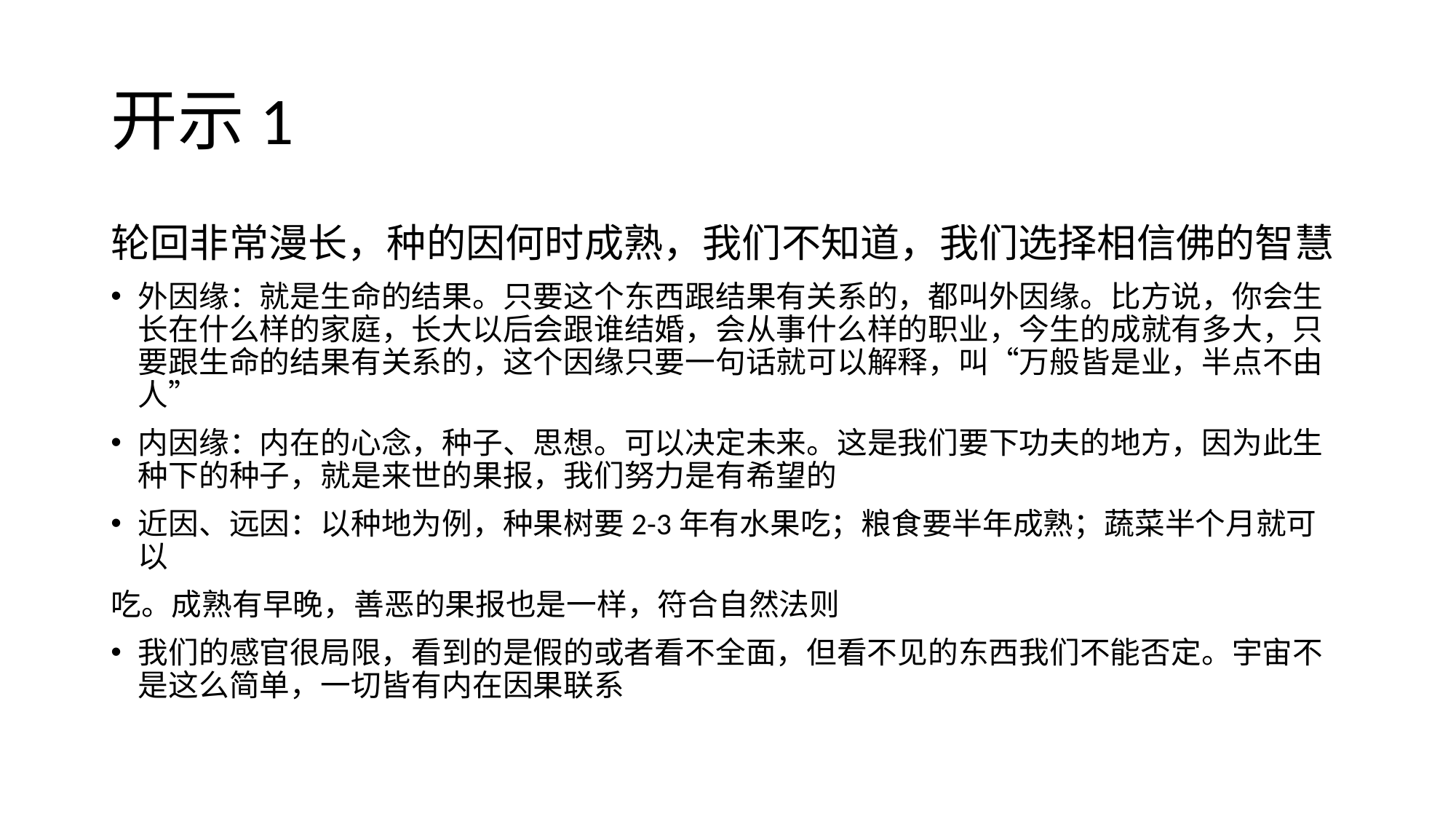

# 开示1
轮回非常漫长，种的因何时成熟，我们不知道，我们选择相信佛的智慧
外因缘：就是生命的结果。只要这个东西跟结果有关系的，都叫外因缘。比方说，你会生长在什么样的家庭，长大以后会跟谁结婚，会从事什么样的职业，今生的成就有多大，只要跟生命的结果有关系的，这个因缘只要一句话就可以解释，叫“万般皆是业，半点不由人”
内因缘：内在的心念，种子、思想。可以决定未来。这是我们要下功夫的地方，因为此生种下的种子，就是来世的果报，我们努力是有希望的
近因、远因：以种地为例，种果树要2-3年有水果吃；粮食要半年成熟；蔬菜半个月就可以
吃。成熟有早晚，善恶的果报也是一样，符合自然法则
我们的感官很局限，看到的是假的或者看不全面，但看不见的东西我们不能否定。宇宙不是这么简单，一切皆有内在因果联系